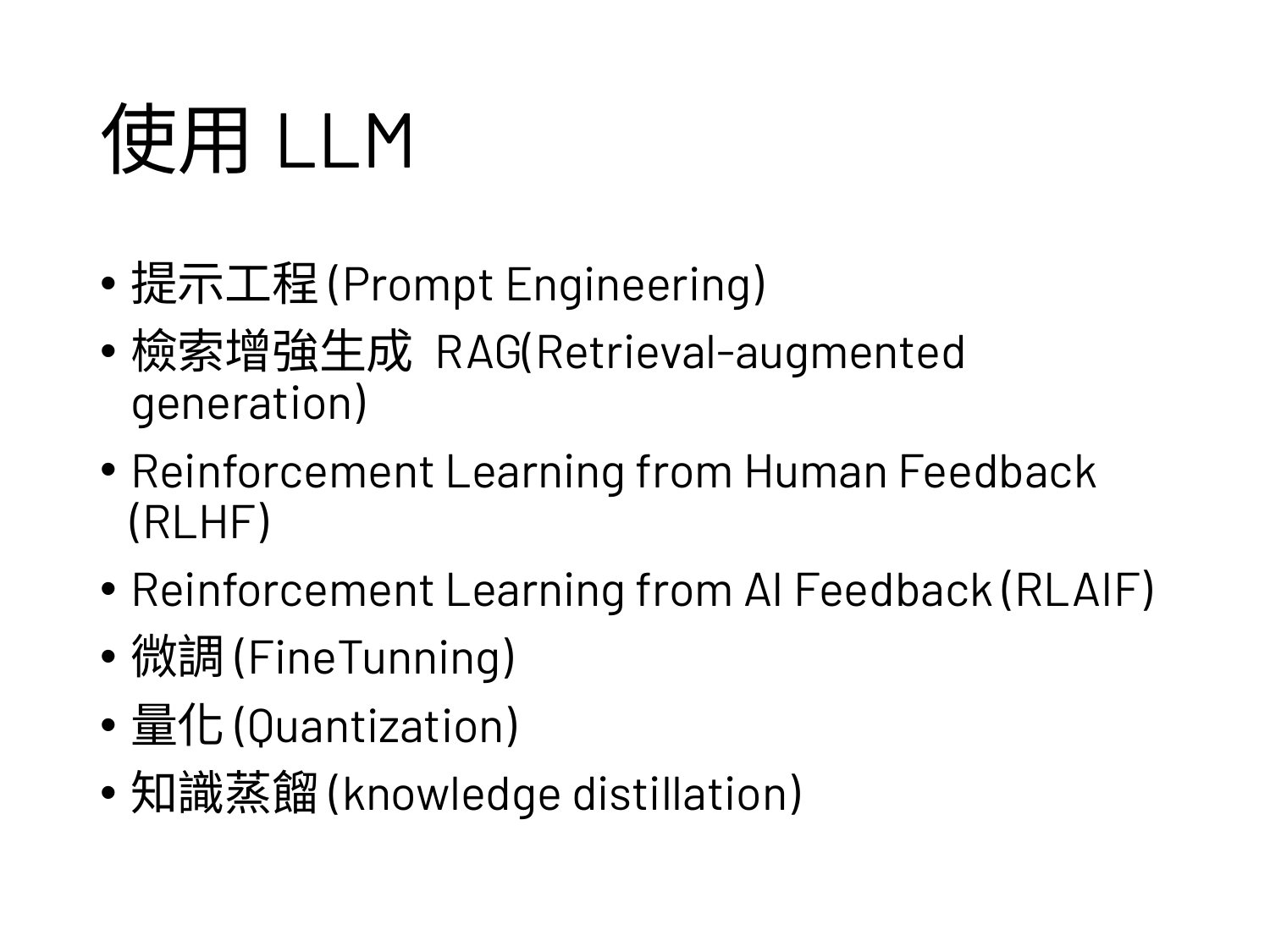

# 使用LLM
提示工程(Prompt Engineering)
檢索增強生成 RAG(Retrieval-augmented generation)
Reinforcement Learning from Human Feedback (RLHF)
Reinforcement Learning from AI Feedback (RLAIF)
微調(FineTunning)
量化(Quantization)
知識蒸餾(knowledge distillation)